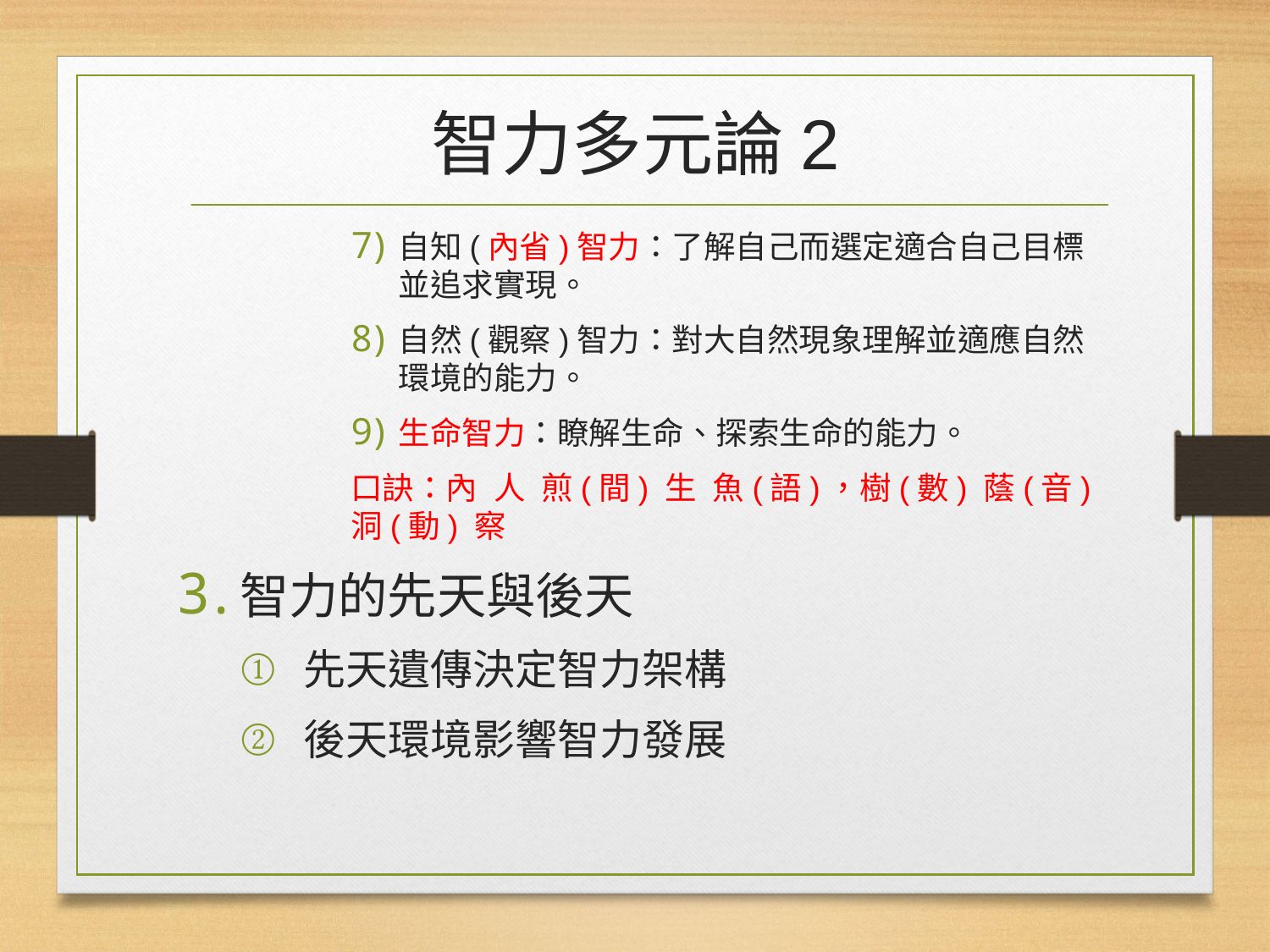

# 智力多元論2
自知(內省)智力：了解自己而選定適合自己目標並追求實現。
自然(觀察)智力：對大自然現象理解並適應自然環境的能力。
生命智力：瞭解生命、探索生命的能力。
口訣：內 人 煎(間) 生 魚(語)，樹(數) 蔭(音) 洞(動) 察
智力的先天與後天
先天遺傳決定智力架構
後天環境影響智力發展